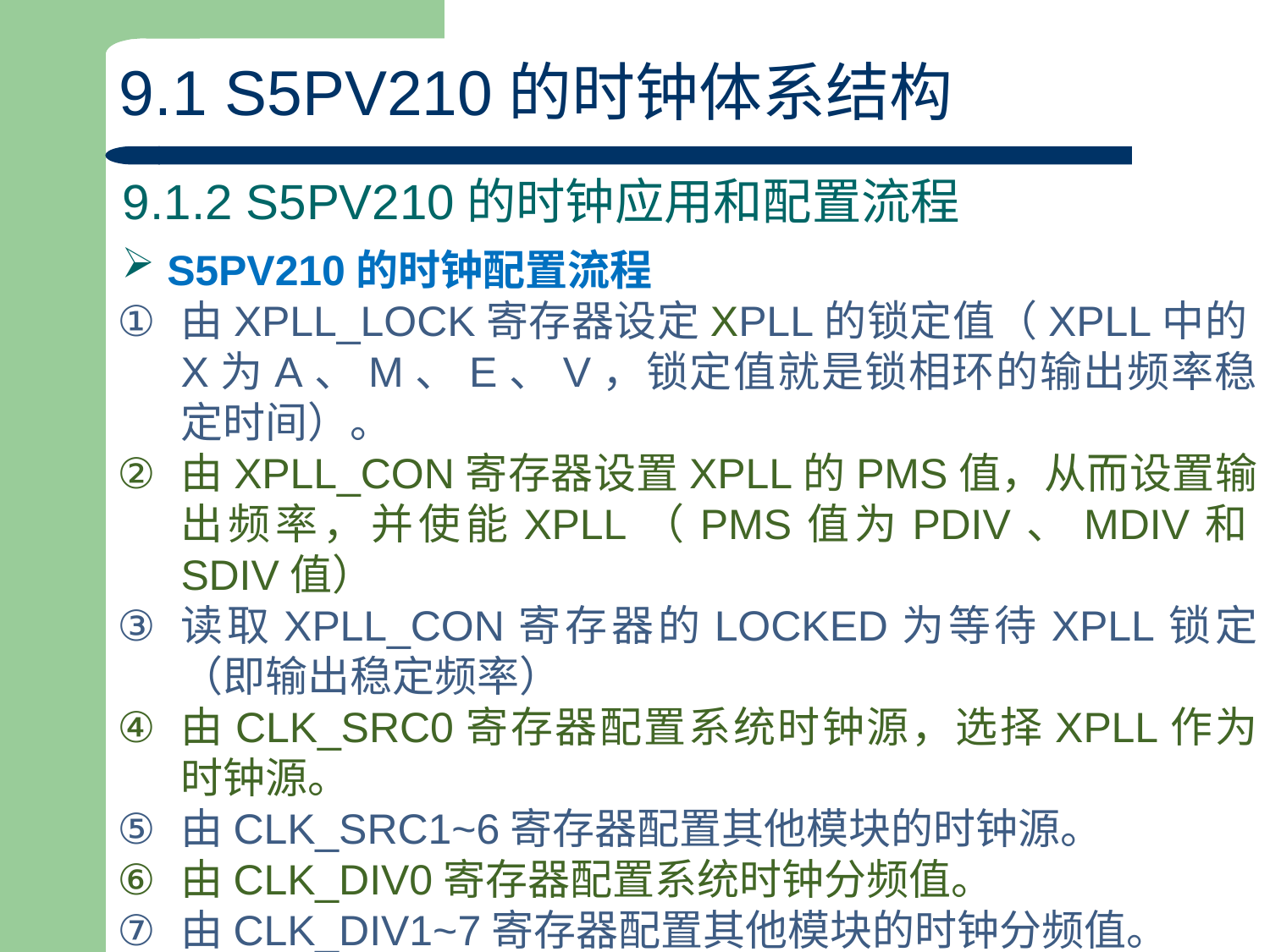

9.1 S5PV210的时钟体系结构
9.1.2 S5PV210的时钟应用和配置流程
 S5PV210的时钟配置流程
由xPLL_LOCK寄存器设定xPLL的锁定值（xpll中的x为A、M、E、V，锁定值就是锁相环的输出频率稳定时间）。
由xPLL_CON寄存器设置xPLL的PMS值，从而设置输出频率，并使能xPLL（PMS值为PDIV、MDIV和SDIV值）
读取xPLL_CON寄存器的LOCKED为等待xPLL锁定（即输出稳定频率）
由CLK_SRC0寄存器配置系统时钟源，选择xPLL作为时钟源。
由CLK_SRC1~6寄存器配置其他模块的时钟源。
由CLK_DIV0寄存器配置系统时钟分频值。
由CLK_DIV1~7寄存器配置其他模块的时钟分频值。
12